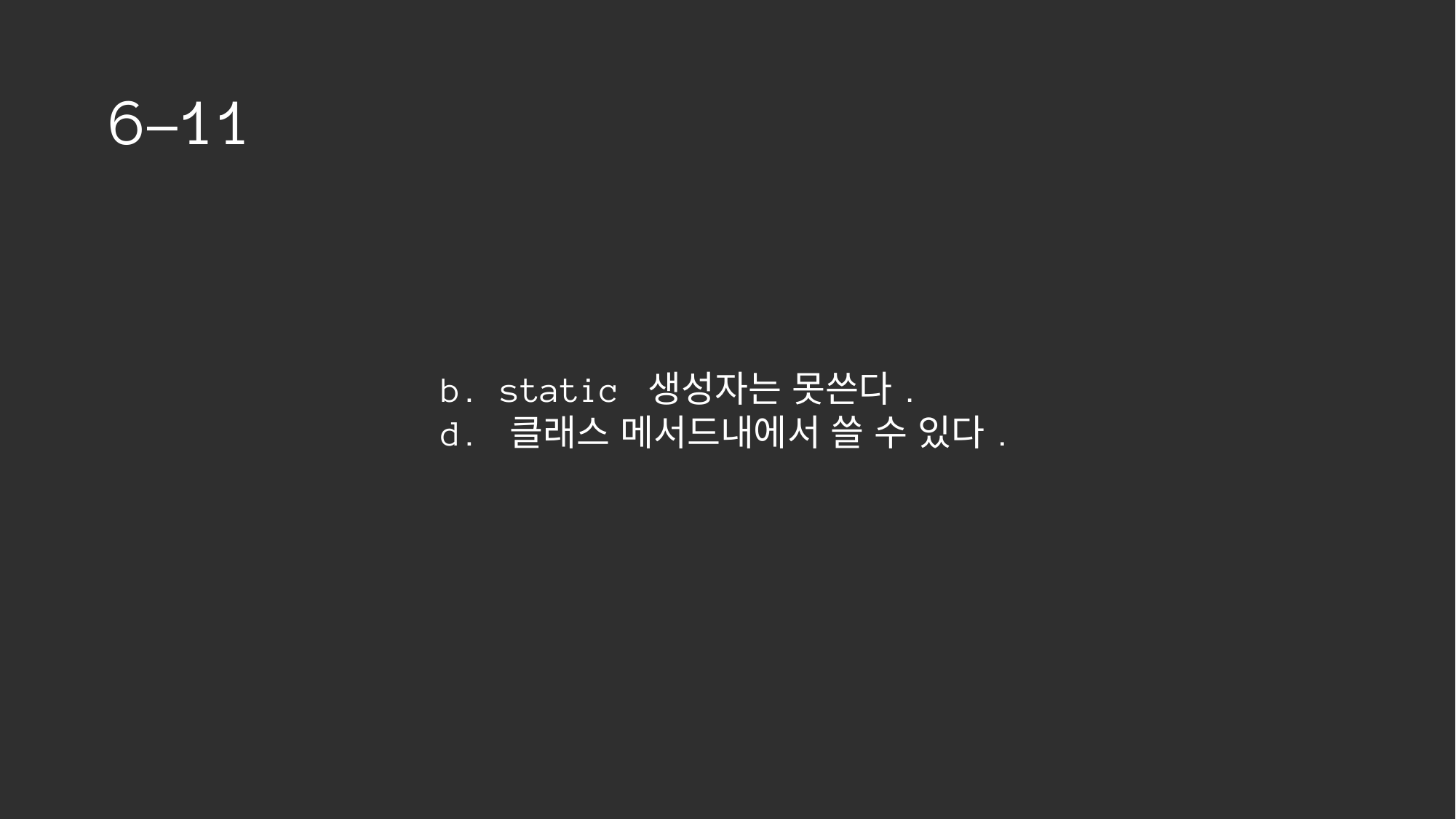

# 6-11
b. static 생성자는 못쓴다.
d. 클래스 메서드내에서 쓸 수 있다.